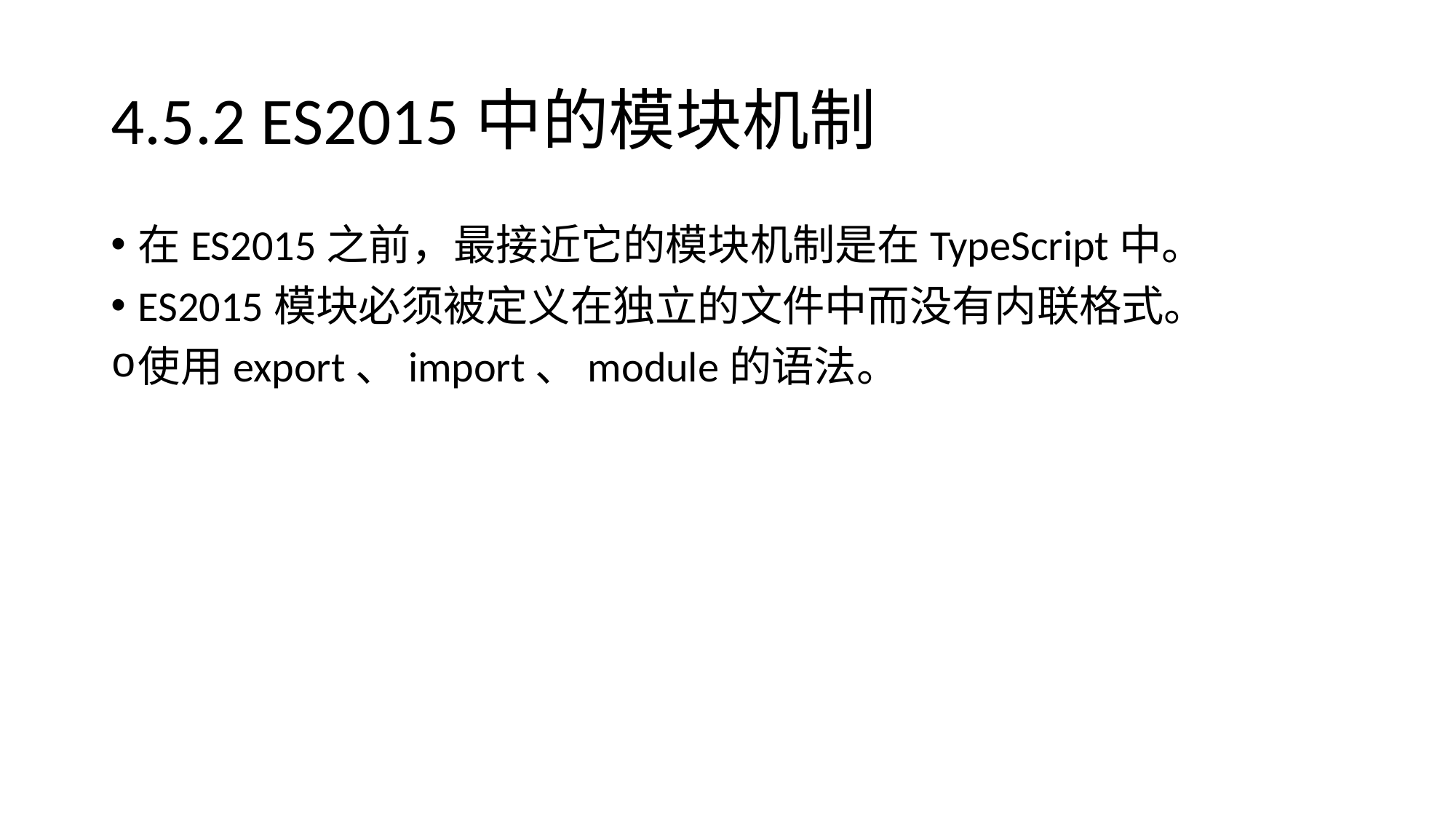

# 4.5.2 ES2015中的模块机制
在ES2015之前，最接近它的模块机制是在TypeScript中。
ES2015模块必须被定义在独立的文件中而没有内联格式。
使用export、import、module的语法。